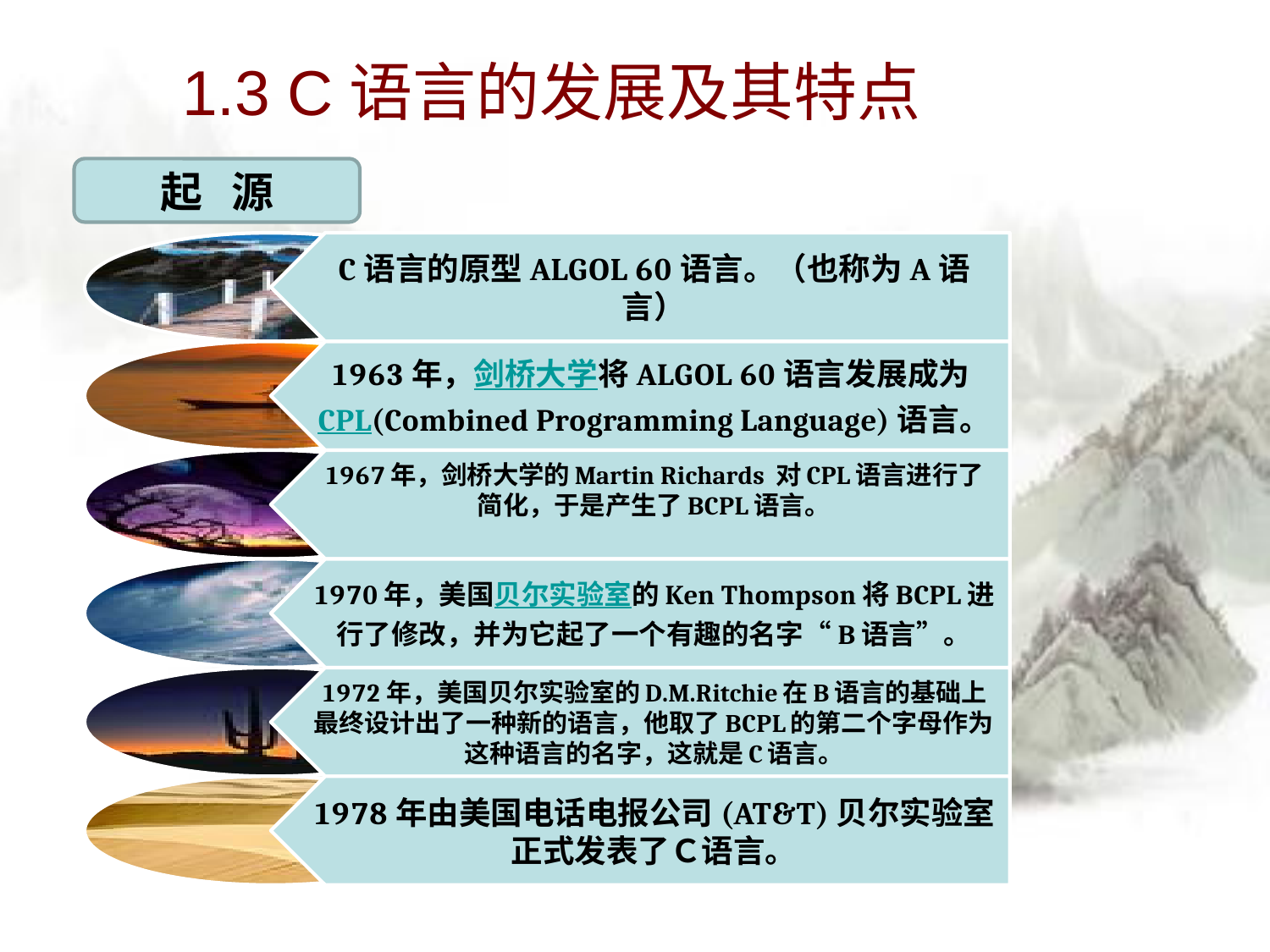

# 1.3 C语言的发展及其特点
起   源
C语言的原型ALGOL 60语言。（也称为A语言）
1967年，剑桥大学的Martin Richards 对CPL语言进行了简化，于是产生了BCPL语言。
1970年，美国贝尔实验室的Ken Thompson将BCPL进行了修改，并为它起了一个有趣的名字“B语言”。
1972年，美国贝尔实验室的D.M.Ritchie在B语言的基础上最终设计出了一种新的语言，他取了BCPL的第二个字母作为这种语言的名字，这就是C语言。
1978年由美国电话电报公司(AT&T)贝尔实验室正式发表了Ｃ语言。
1963年，剑桥大学将ALGOL 60语言发展成为CPL(Combined Programming Language)语言。